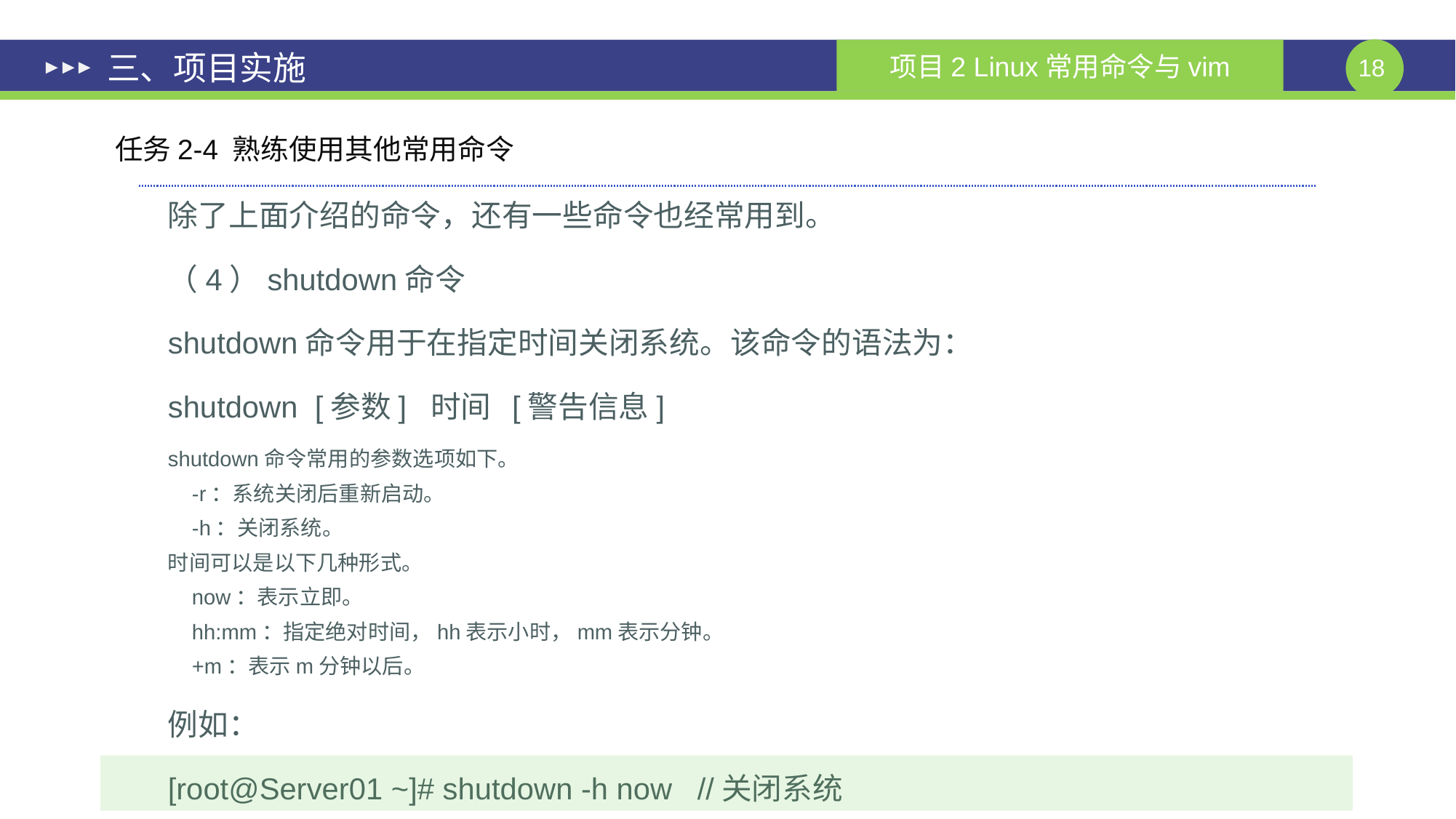

# 三、项目实施
任务2-4 熟练使用其他常用命令
除了上面介绍的命令，还有一些命令也经常用到。
（4）shutdown命令
shutdown命令用于在指定时间关闭系统。该命令的语法为：
shutdown  [参数]  时间  [警告信息]
shutdown命令常用的参数选项如下。
    -r：系统关闭后重新启动。
    -h：关闭系统。
时间可以是以下几种形式。
    now：表示立即。
    hh:mm：指定绝对时间，hh表示小时，mm表示分钟。
    +m：表示m分钟以后。
例如：
[root@Server01 ~]# shutdown -h now   //关闭系统